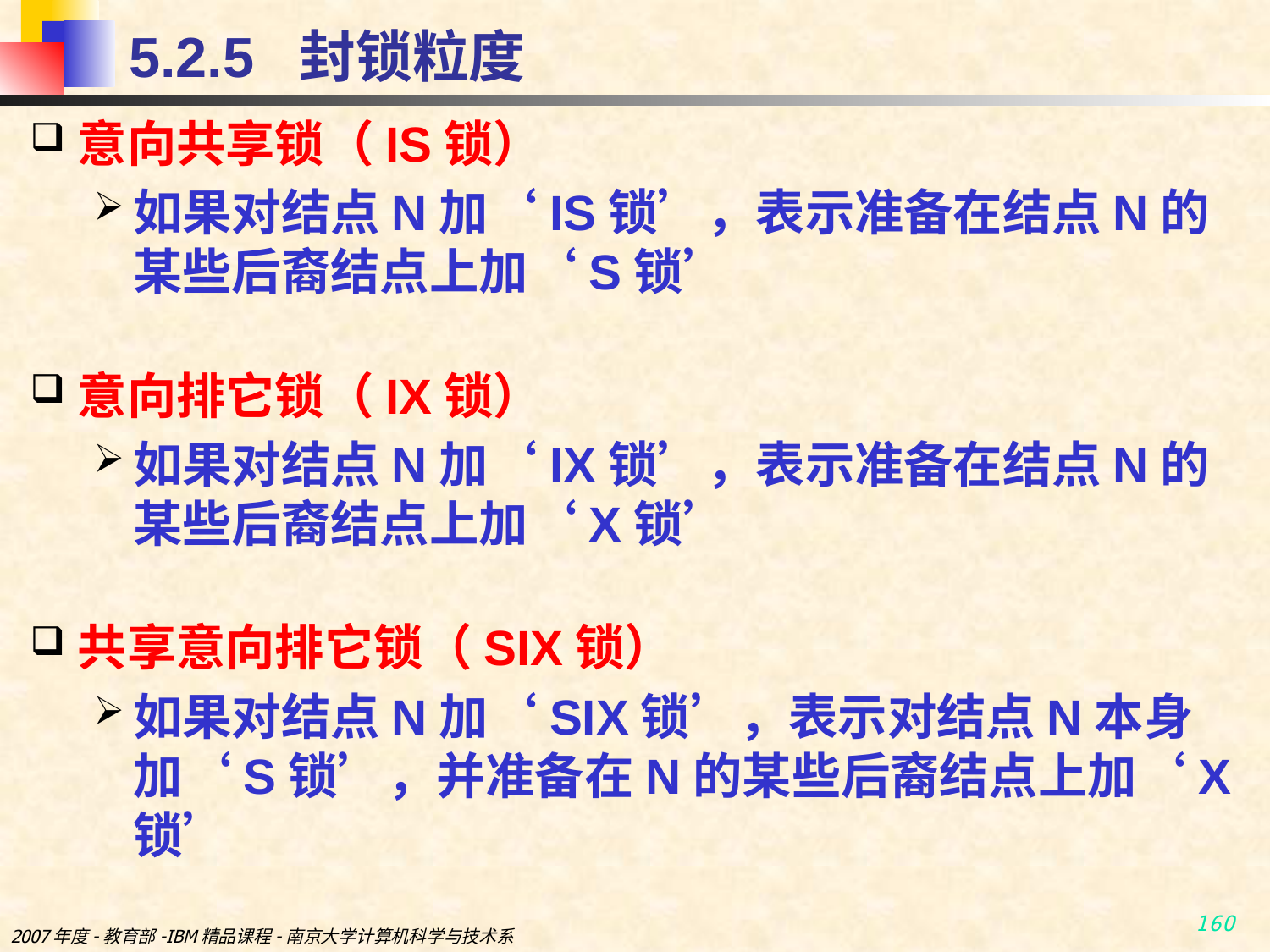

# 5.2.5  封锁粒度
意向共享锁（IS锁）
如果对结点N加‘IS锁’，表示准备在结点N的某些后裔结点上加‘S锁’

意向排它锁（IX锁）
如果对结点N加‘IX锁’，表示准备在结点N的某些后裔结点上加‘X锁’

共享意向排它锁（SIX锁）
如果对结点N加‘SIX锁’，表示对结点N本身加‘S锁’，并准备在N的某些后裔结点上加‘X锁’
160